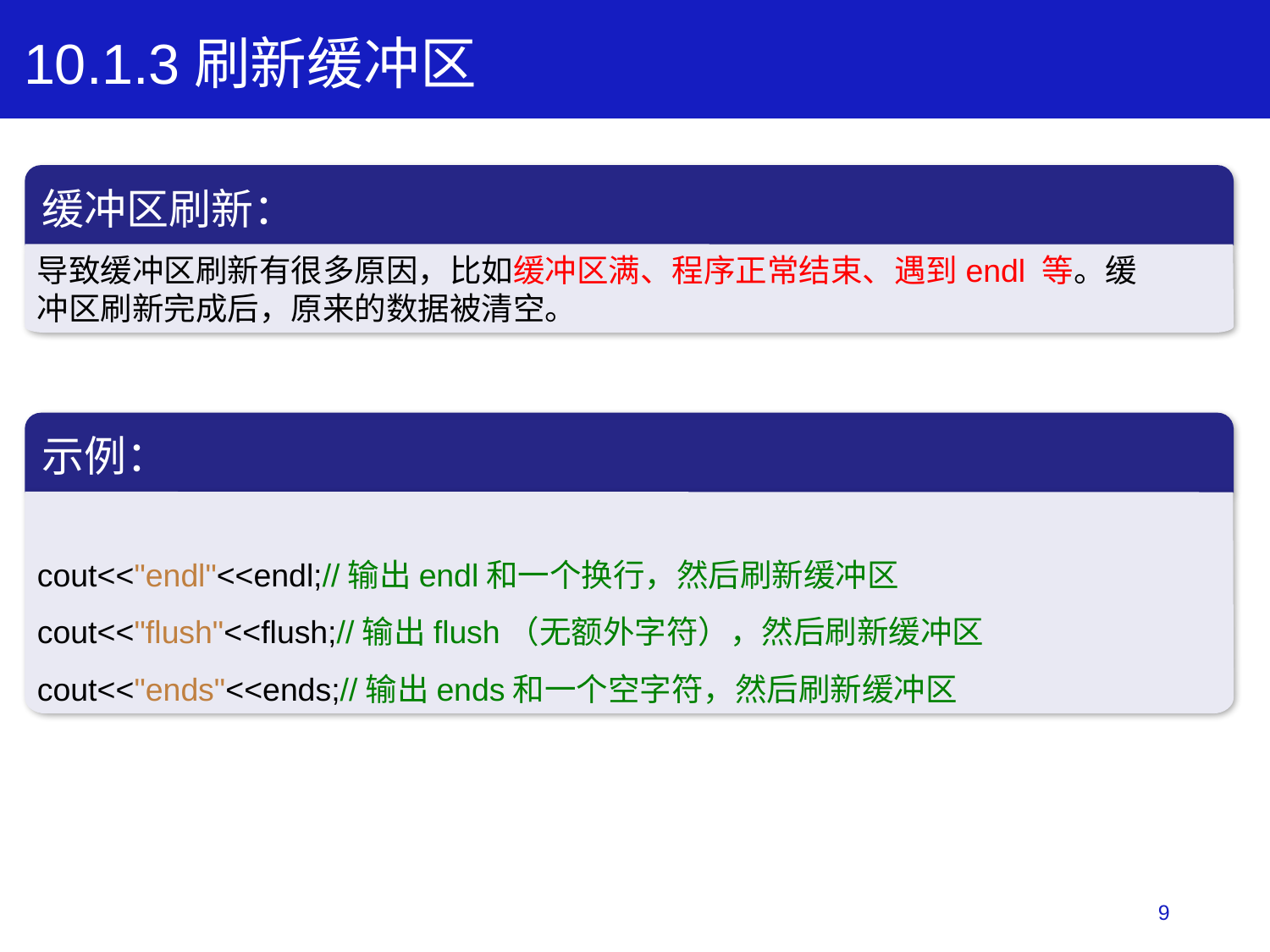

10.1.3刷新缓冲区
缓冲区刷新：
导致缓冲区刷新有很多原因，比如缓冲区满、程序正常结束、遇到endl 等。缓
冲区刷新完成后，原来的数据被清空。
示例：

cout<<"endl"<<endl;//输出endl和一个换行，然后刷新缓冲区
cout<<"flush"<<flush;//输出flush（无额外字符），然后刷新缓冲区
cout<<"ends"<<ends;//输出ends和一个空字符，然后刷新缓冲区
9